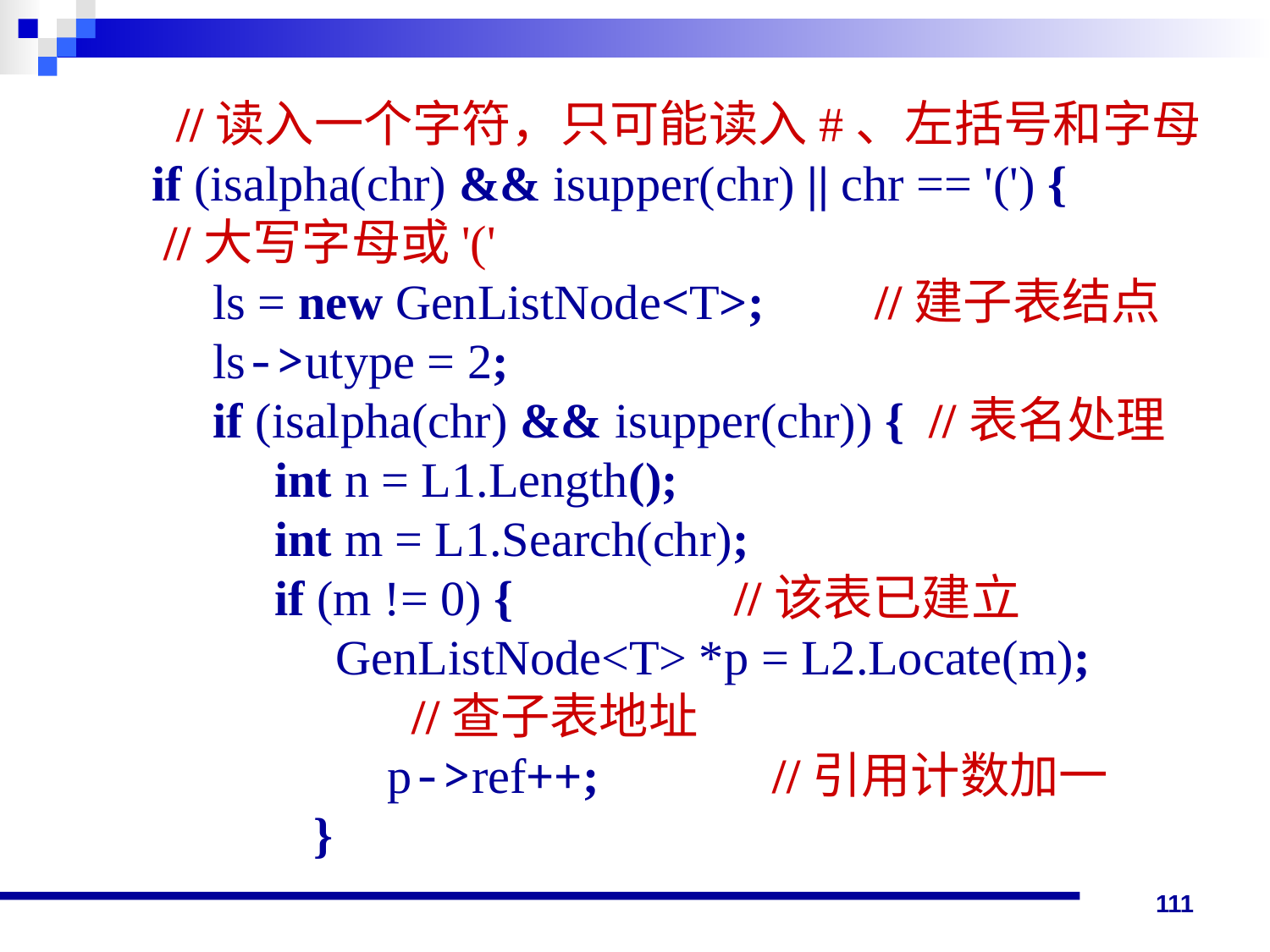

//读入一个字符，只可能读入#、左括号和字母
     if (isalpha(chr) && isupper(chr) || chr == '(') {
      //大写字母或'('
          ls = new GenListNode<T>;         //建子表结点
          ls->utype = 2;
          if (isalpha(chr) && isupper(chr)) {  //表名处理
               int n = L1.Length();
               int m = L1.Search(chr);
               if (m != 0) {                  //该表已建立
                    GenListNode<T> *p = L2.Locate(m);		            //查子表地址
		          p->ref++;		//引用计数加一
		    }
111